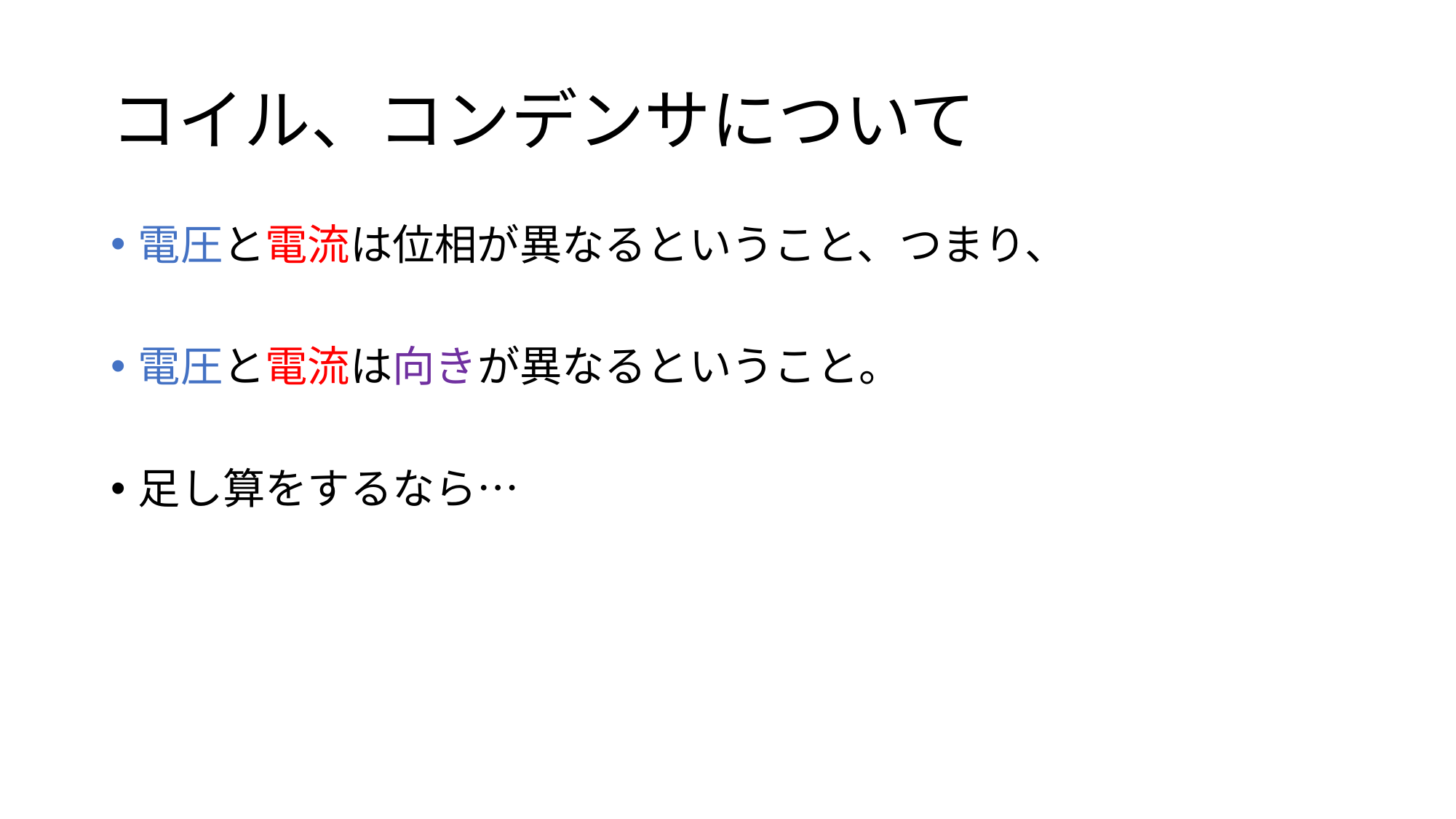

# コイル、コンデンサについて
電圧と電流は位相が異なるということ、つまり、

電圧と電流は向きが異なるということ。

足し算をするなら…